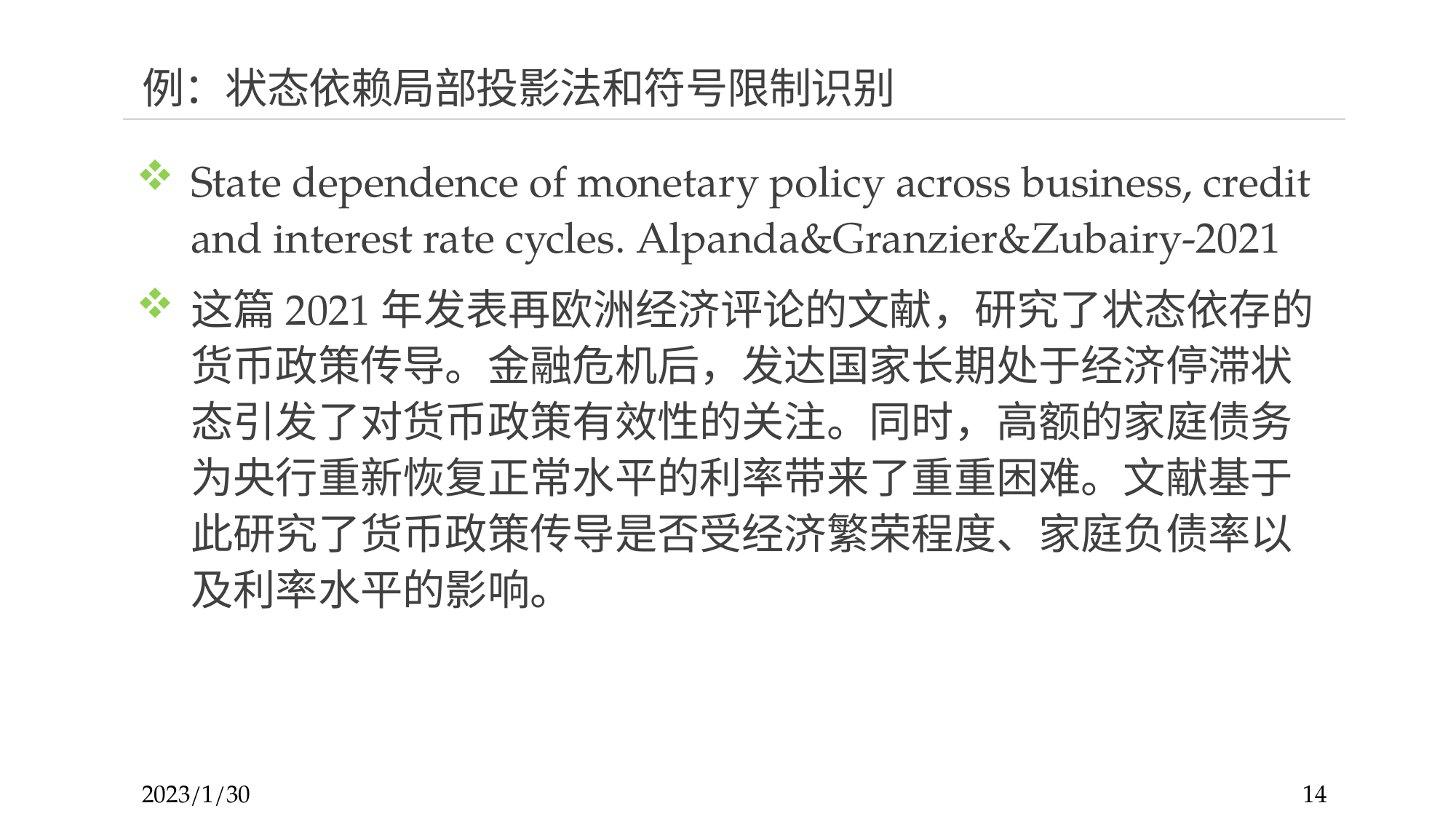

# 例：状态依赖局部投影法和符号限制识别
State dependence of monetary policy across business, credit and interest rate cycles. Alpanda&Granzier&Zubairy-2021
这篇2021年发表再欧洲经济评论的文献，研究了状态依存的货币政策传导。金融危机后，发达国家长期处于经济停滞状态引发了对货币政策有效性的关注。同时，高额的家庭债务为央行重新恢复正常水平的利率带来了重重困难。文献基于此研究了货币政策传导是否受经济繁荣程度、家庭负债率以及利率水平的影响。
2023/1/30
14